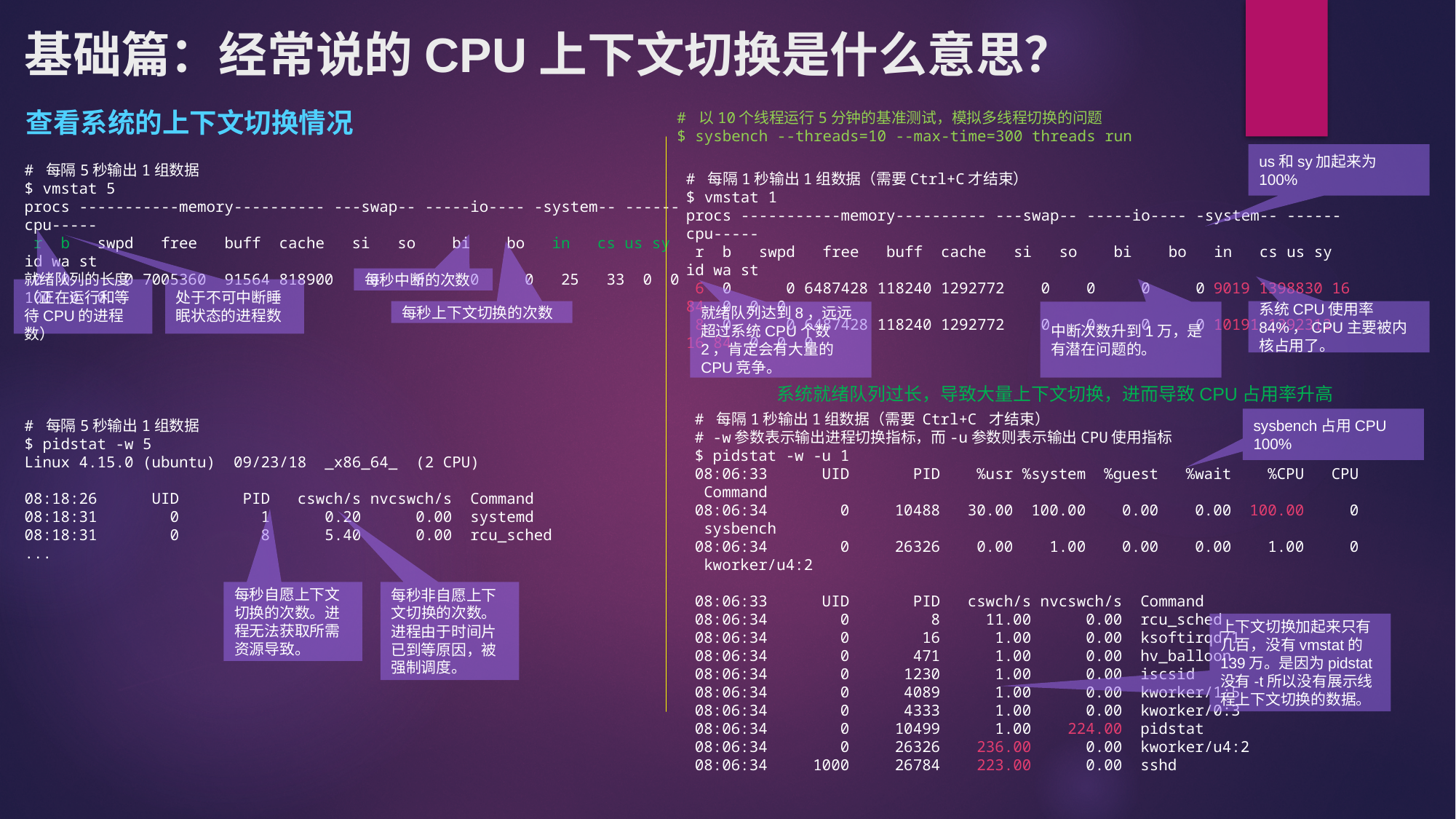

# 基础篇：经常说的CPU上下文切换是什么意思？
查看系统的上下文切换情况
# 以10个线程运行5分钟的基准测试，模拟多线程切换的问题
$ sysbench --threads=10 --max-time=300 threads run
us和sy加起来为100%
# 每隔5秒输出1组数据
$ vmstat 5
procs -----------memory---------- ---swap-- -----io---- -system-- ------cpu-----
 r  b   swpd   free   buff  cache   si   so    bi    bo   in   cs us sy id wa st
 0  0      0 7005360  91564 818900    0    0     0     0   25   33  0  0 100  0  0
# 每隔1秒输出1组数据（需要Ctrl+C才结束）
$ vmstat 1
procs -----------memory---------- ---swap-- -----io---- -system-- ------cpu-----
 r  b   swpd   free   buff  cache   si   so    bi    bo   in   cs us sy id wa st
 6  0      0 6487428 118240 1292772    0    0     0     0 9019 1398830 16 84  0  0  0
 8  0      0 6487428 118240 1292772    0    0     0     0 10191 1392312 16 84  0  0  0
每秒中断的次数
处于不可中断睡眠状态的进程数
就绪队列的长度
（正在运行和等待CPU的进程数）
每秒上下文切换的次数
系统CPU使用率84%，CPU主要被内核占用了。
就绪队列达到8，远远超过系统CPU个数2，肯定会有大量的CPU竞争。
中断次数升到1万，是有潜在问题的。
系统就绪队列过长，导致大量上下文切换，进而导致CPU占用率升高
# 每隔1秒输出1组数据（需要 Ctrl+C 才结束）
# -w参数表示输出进程切换指标，而-u参数则表示输出CPU使用指标
$ pidstat -w -u 1
08:06:33      UID       PID    %usr %system  %guest   %wait    %CPU   CPU  Command
08:06:34        0     10488   30.00  100.00    0.00    0.00  100.00     0  sysbench
08:06:34        0     26326    0.00    1.00    0.00    0.00    1.00     0  kworker/u4:2

08:06:33      UID       PID   cswch/s nvcswch/s  Command
08:06:34        0         8     11.00      0.00  rcu_sched
08:06:34        0        16      1.00      0.00  ksoftirqd/1
08:06:34        0       471      1.00      0.00  hv_balloon
08:06:34        0      1230      1.00      0.00  iscsid
08:06:34        0      4089      1.00      0.00  kworker/1:5
08:06:34        0      4333      1.00      0.00  kworker/0:3
08:06:34        0     10499      1.00    224.00  pidstat
08:06:34        0     26326    236.00      0.00  kworker/u4:2
08:06:34     1000     26784    223.00      0.00  sshd
sysbench占用CPU 100%
# 每隔5秒输出1组数据
$ pidstat -w 5
Linux 4.15.0 (ubuntu)  09/23/18  _x86_64_  (2 CPU)

08:18:26      UID       PID   cswch/s nvcswch/s  Command
08:18:31        0         1      0.20      0.00  systemd
08:18:31        0         8      5.40      0.00  rcu_sched
...
每秒自愿上下文切换的次数。进程无法获取所需资源导致。
每秒非自愿上下文切换的次数。进程由于时间片已到等原因，被强制调度。
上下文切换加起来只有几百，没有vmstat的139万。是因为pidstat没有-t所以没有展示线程上下文切换的数据。